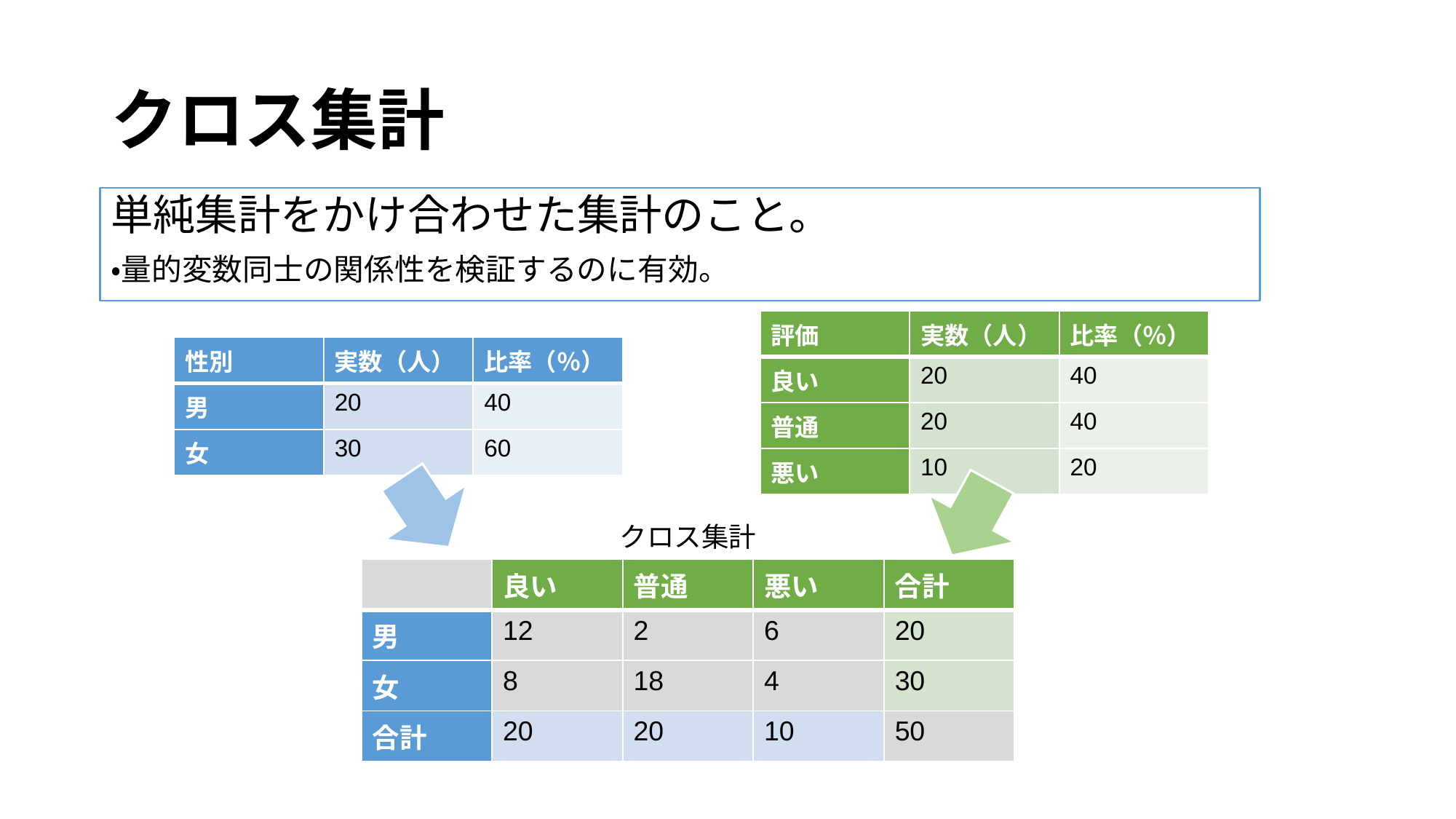

# クロス集計
単純集計をかけ合わせた集計のこと。
・量的変数同士の関係性を検証するのに有効。
| 評価 | 実数（人） | 比率（％） |
| --- | --- | --- |
| 良い | 20 | 40 |
| 普通 | 20 | 40 |
| 悪い | 10 | 20 |
| 性別 | 実数（人） | 比率（％） |
| --- | --- | --- |
| 男 | 20 | 40 |
| 女 | 30 | 60 |

クロス集計
|  | 良い | 普通 | 悪い | 合計 |
| --- | --- | --- | --- | --- |
| 男 | 12 | 2 | 6 | 20 |
| 女 | 8 | 18 | 4 | 30 |
| 合計 | 20 | 20 | 10 | 50 |